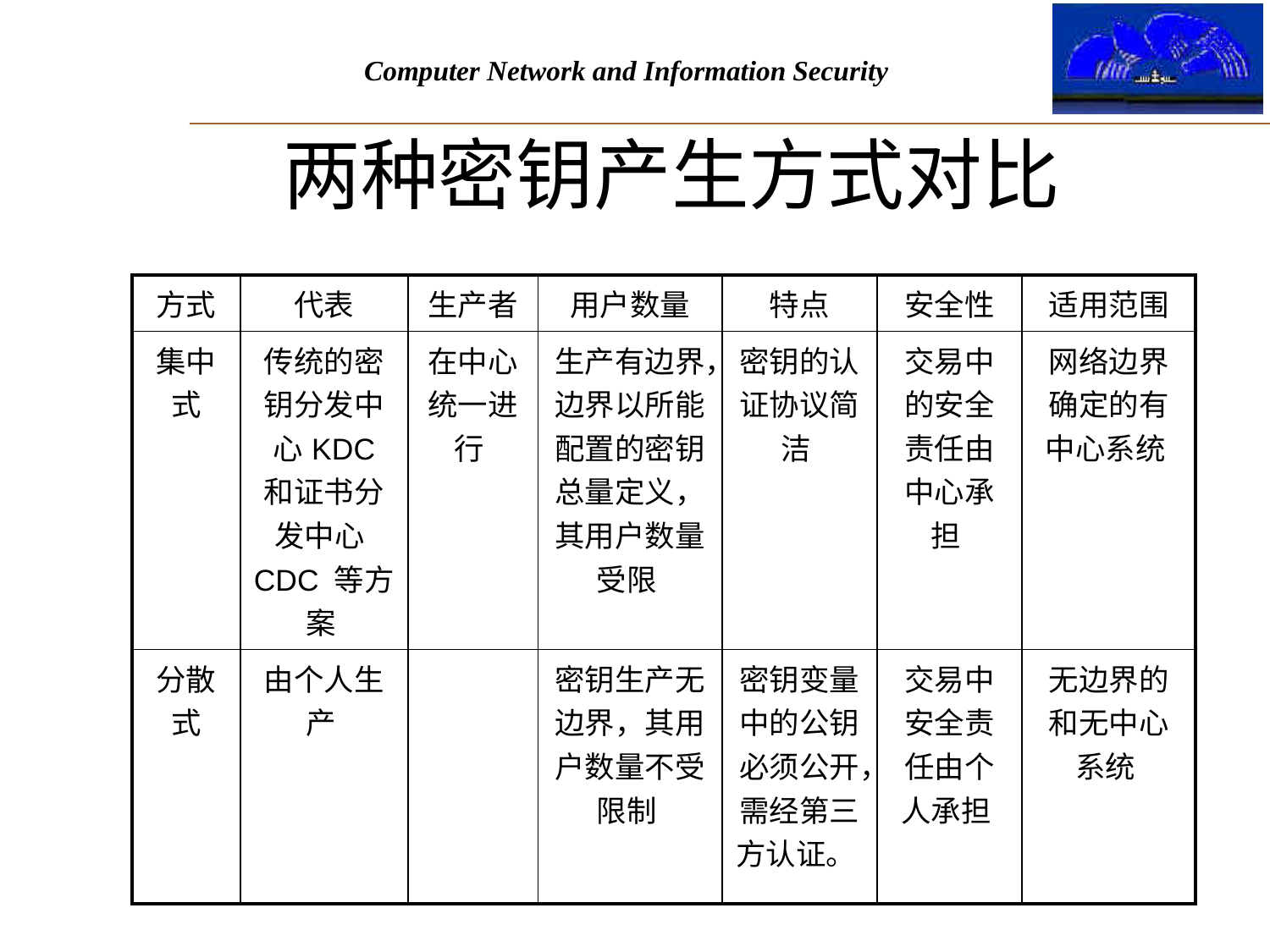

# 两种密钥产生方式对比
| 方式 | 代表 | 生产者 | 用户数量 | 特点 | 安全性 | 适用范围 |
| --- | --- | --- | --- | --- | --- | --- |
| 集中式 | 传统的密钥分发中心KDC 和证书分发中心CDC 等方案 | 在中心统一进行 | 生产有边界，边界以所能配置的密钥总量定义，其用户数量受限 | 密钥的认证协议简洁 | 交易中的安全责任由中心承担 | 网络边界确定的有中心系统 |
| 分散式 | 由个人生产 |  | 密钥生产无边界，其用户数量不受限制 | 密钥变量中的公钥必须公开，需经第三方认证。 | 交易中安全责任由个人承担 | 无边界的和无中心系统 |